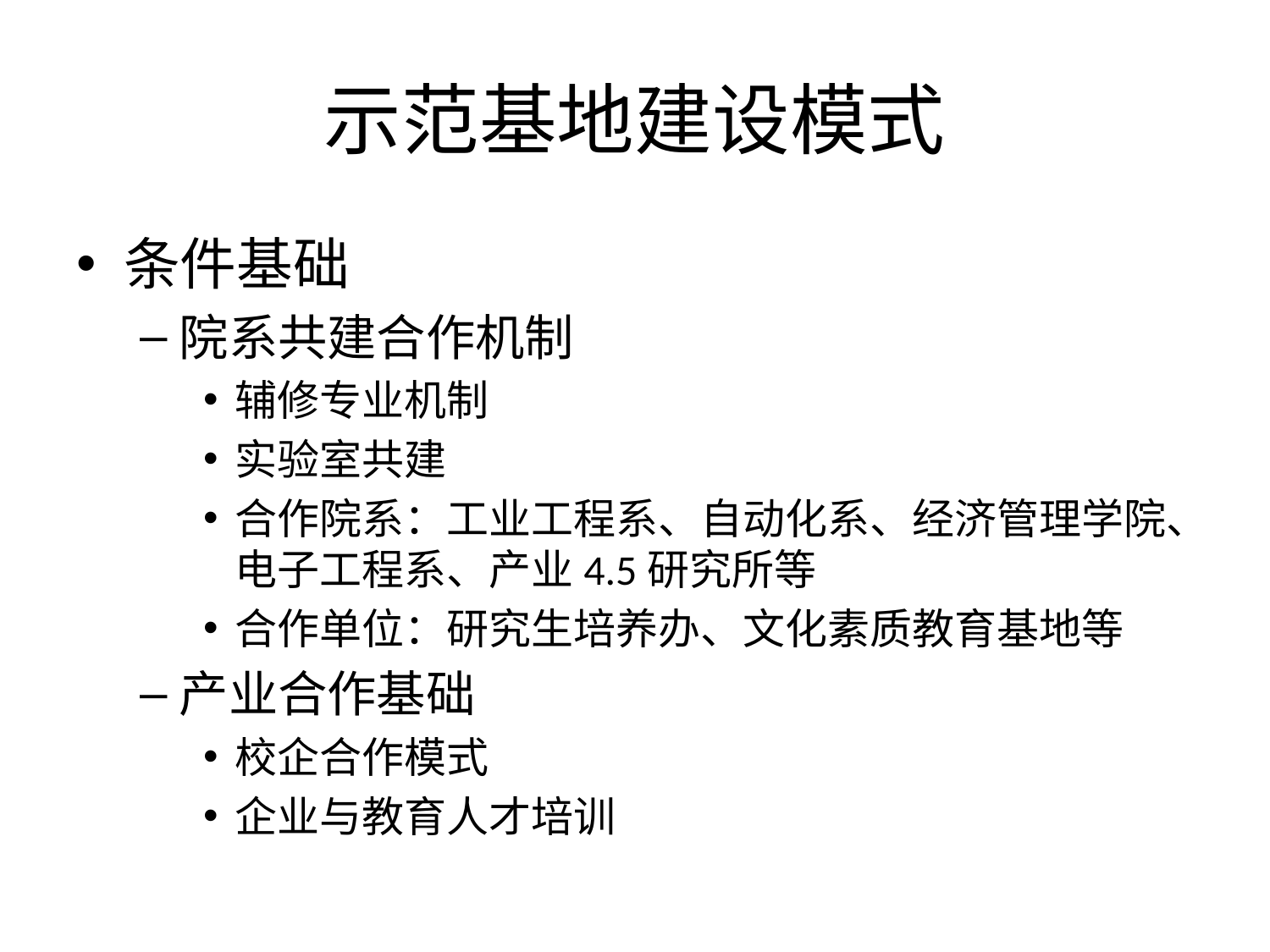

# 示范基地建设模式
条件基础
院系共建合作机制
辅修专业机制
实验室共建
合作院系：工业工程系、自动化系、经济管理学院、电子工程系、产业4.5研究所等
合作单位：研究生培养办、文化素质教育基地等
产业合作基础
校企合作模式
企业与教育人才培训